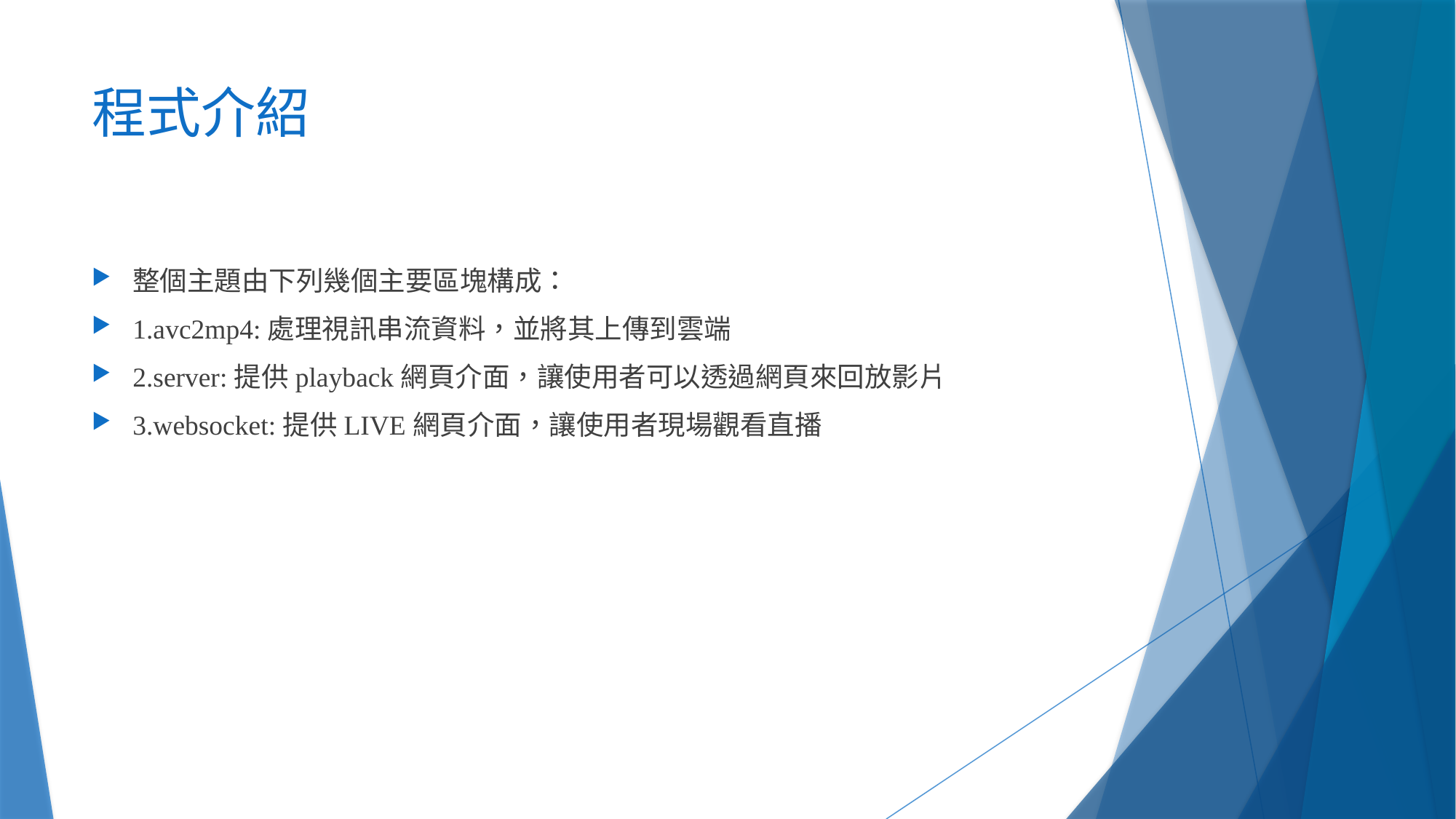

# 程式介紹
整個主題由下列幾個主要區塊構成：
1.avc2mp4:處理視訊串流資料，並將其上傳到雲端
2.server:提供playback網頁介面，讓使用者可以透過網頁來回放影片
3.websocket:提供LIVE網頁介面，讓使用者現場觀看直播